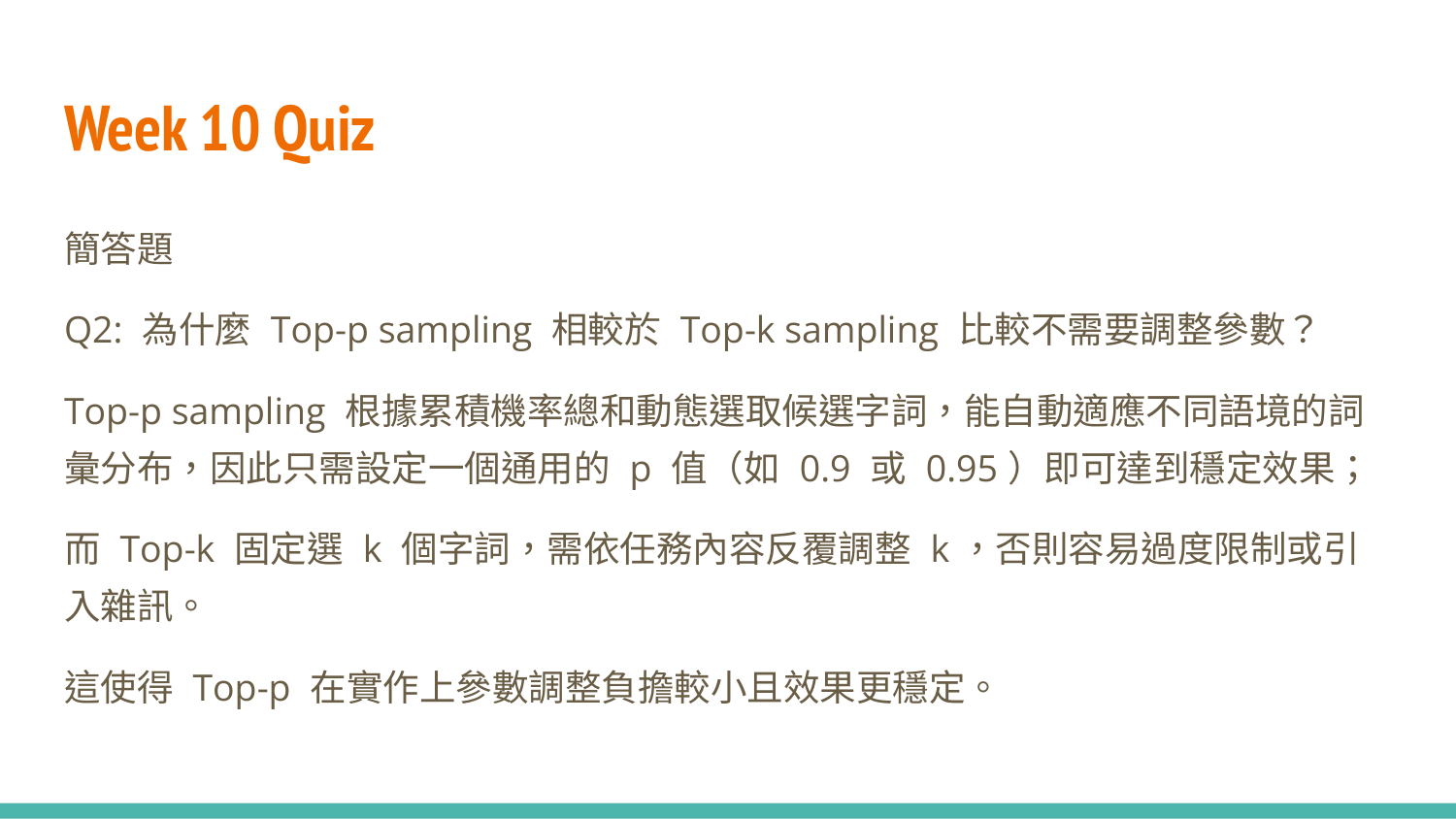

# Week 10 Quiz
簡答題
Q2: 為什麼 Top-p sampling 相較於 Top-k sampling 比較不需要調整參數？
Top-p sampling 根據累積機率總和動態選取候選字詞，能自動適應不同語境的詞彙分布，因此只需設定一個通用的 p 值（如 0.9 或 0.95）即可達到穩定效果；
而 Top-k 固定選 k 個字詞，需依任務內容反覆調整 k，否則容易過度限制或引入雜訊。
這使得 Top-p 在實作上參數調整負擔較小且效果更穩定。